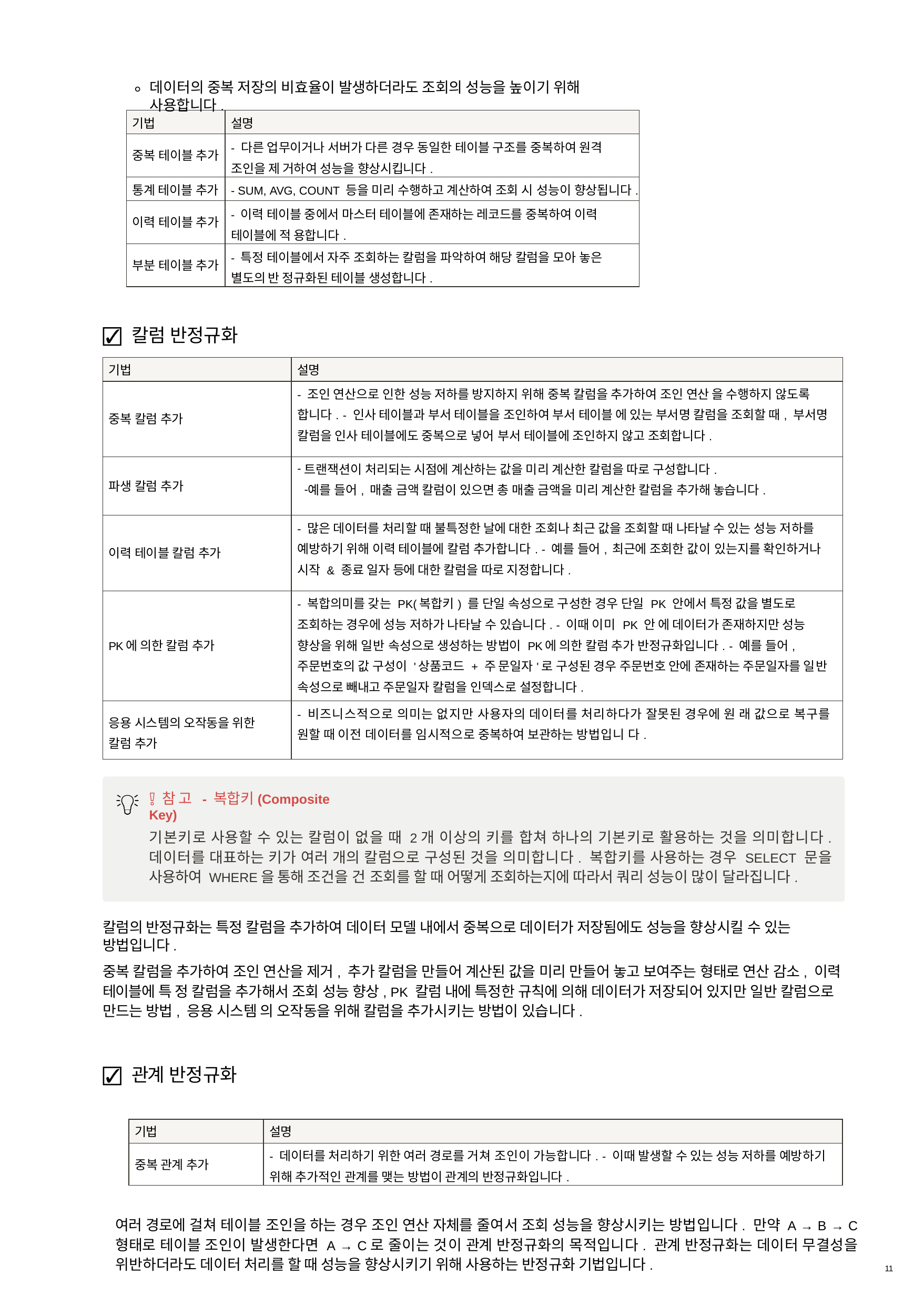

데이터의 중복 저장의 비효율이 발생하더라도 조회의 성능을 높이기 위해 사용합니다.

| 기법 | 설명 |
| --- | --- |
| 중복 테이블 추가 | - 다른 업무이거나 서버가 다른 경우 동일한 테이블 구조를 중복하여 원격 조인을 제 거하여 성능을 향상시킵니다. |
| 통계 테이블 추가 | - SUM, AVG, COUNT 등을 미리 수행하고 계산하여 조회 시 성능이 향상됩니다. |
| 이력 테이블 추가 | - 이력 테이블 중에서 마스터 테이블에 존재하는 레코드를 중복하여 이력 테이블에 적 용합니다. |
| 부분 테이블 추가 | - 특정 테이블에서 자주 조회하는 칼럼을 파악하여 해당 칼럼을 모아 놓은 별도의 반 정규화된 테이블 생성합니다. |
☑ 칼럼 반정규화
| 기법 | 설명 |
| --- | --- |
| 중복 칼럼 추가 | - 조인 연산으로 인한 성능 저하를 방지하지 위해 중복 칼럼을 추가하여 조인 연산 을 수행하지 않도록 합니다. - 인사 테이블과 부서 테이블을 조인하여 부서 테이블 에 있는 부서명 칼럼을 조회할 때, 부서명 칼럼을 인사 테이블에도 중복으로 넣어 부서 테이블에 조인하지 않고 조회합니다. |
| 파생 칼럼 추가 | 트랜잭션이 처리되는 시점에 계산하는 값을 미리 계산한 칼럼을 따로 구성합니다. 예를 들어, 매출 금액 칼럼이 있으면 총 매출 금액을 미리 계산한 칼럼을 추가해 놓습니다. |
| 이력 테이블 칼럼 추가 | - 많은 데이터를 처리할 때 불특정한 날에 대한 조회나 최근 값을 조회할 때 나타날 수 있는 성능 저하를 예방하기 위해 이력 테이블에 칼럼 추가합니다. - 예를 들어, 최근에 조회한 값이 있는지를 확인하거나 시작 & 종료 일자 등에 대한 칼럼을 따로 지정합니다. |
| PK에 의한 칼럼 추가 | - 복합의미를 갖는 PK(복합키) 를 단일 속성으로 구성한 경우 단일 PK 안에서 특정 값을 별도로 조회하는 경우에 성능 저하가 나타날 수 있습니다. - 이때 이미 PK 안 에 데이터가 존재하지만 성능 향상을 위해 일반 속성으로 생성하는 방법이 PK에 의한 칼럼 추가 반정규화입니다. - 예를 들어, 주문번호의 값 구성이 '상품코드 + 주 문일자'로 구성된 경우 주문번호 안에 존재하는 주문일자를 일반 속성으로 빼내고 주문일자 칼럼을 인덱스로 설정합니다. |
| 응용 시스템의 오작동을 위한 칼럼 추가 | - 비즈니스적으로 의미는 없지만 사용자의 데이터를 처리하다가 잘못된 경우에 원 래 값으로 복구를 원할 때 이전 데이터를 임시적으로 중복하여 보관하는 방법입니 다. |

💡
❕참고 - 복합키(Composite Key)
기본키로 사용할 수 있는 칼럼이 없을 때 2개 이상의 키를 합쳐 하나의 기본키로 활용하는 것을 의미합니다. 데이터를 대표하는 키가 여러 개의 칼럼으로 구성된 것을 의미합니다. 복합키를 사용하는 경우 SELECT 문을 사용하여 WHERE을 통해 조건을 건 조회를 할 때 어떻게 조회하는지에 따라서 쿼리 성능이 많이 달라집니다.

칼럼의 반정규화는 특정 칼럼을 추가하여 데이터 모델 내에서 중복으로 데이터가 저장됨에도 성능을 향상시킬 수 있는 방법입니다.
중복 칼럼을 추가하여 조인 연산을 제거, 추가 칼럼을 만들어 계산된 값을 미리 만들어 놓고 보여주는 형태로 연산 감소, 이력 테이블에 특 정 칼럼을 추가해서 조회 성능 향상, PK 칼럼 내에 특정한 규칙에 의해 데이터가 저장되어 있지만 일반 칼럼으로 만드는 방법, 응용 시스템 의 오작동을 위해 칼럼을 추가시키는 방법이 있습니다.

☑ 관계 반정규화
| 기법 | 설명 |
| --- | --- |
| 중복 관계 추가 | - 데이터를 처리하기 위한 여러 경로를 거쳐 조인이 가능합니다. - 이때 발생할 수 있는 성능 저하를 예방하기 위해 추가적인 관계를 맺는 방법이 관계의 반정규화입니다. |
여러 경로에 걸쳐 테이블 조인을 하는 경우 조인 연산 자체를 줄여서 조회 성능을 향상시키는 방법입니다. 만약 A → B → C 형태로 테이블 조인이 발생한다면 A → C로 줄이는 것이 관계 반정규화의 목적입니다. 관계 반정규화는 데이터 무결성을 위반하더라도 데이터 처리를 할 때 성능을 향상시키기 위해 사용하는 반정규화 기법입니다.
11